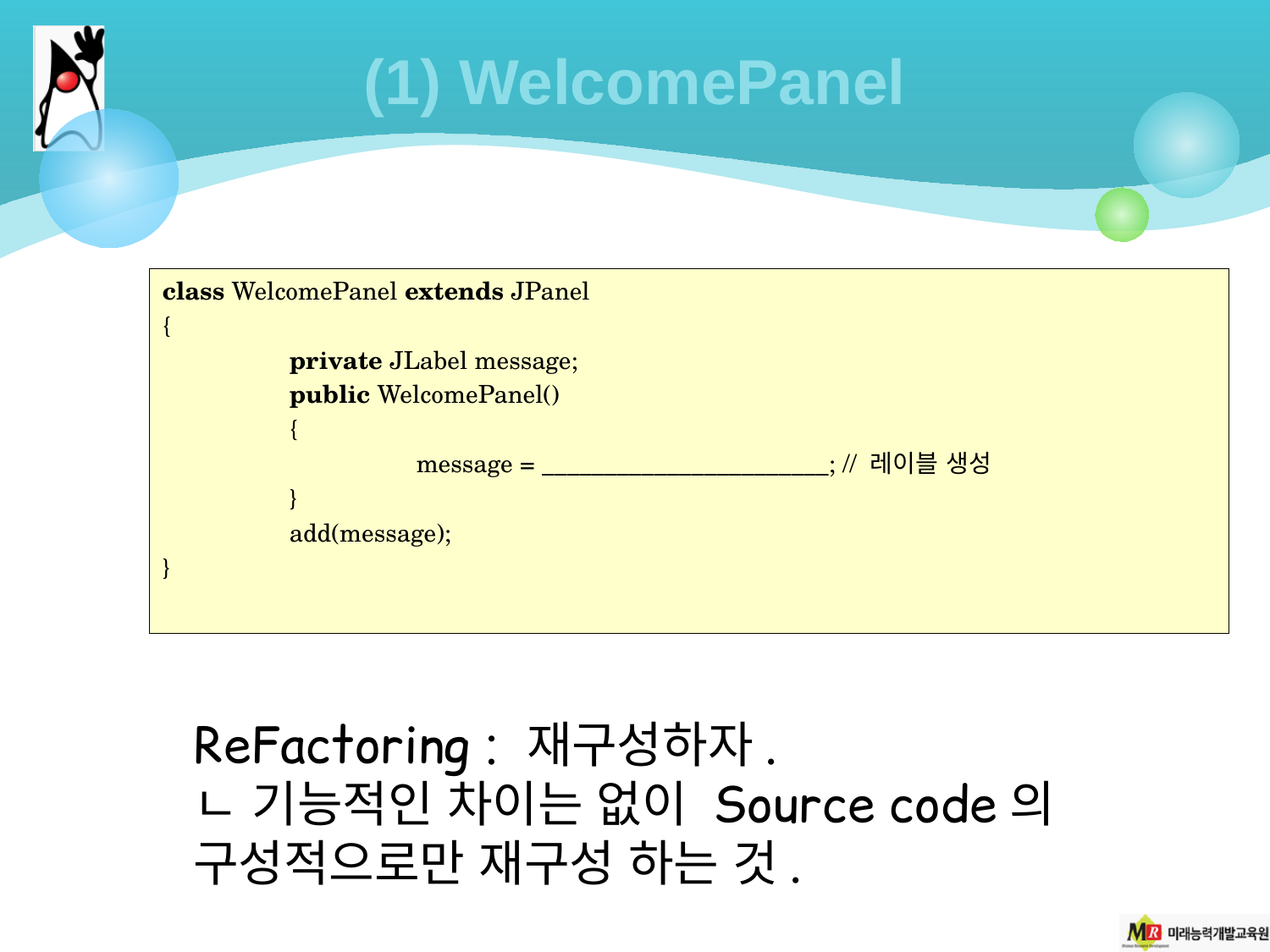

# (1) WelcomePanel
class WelcomePanel extends JPanel
{
	private JLabel message;
	public WelcomePanel()
	{
		message = _______________________; // 레이블 생성
	}
	add(message);
}
ReFactoring : 재구성하자.
ㄴ 기능적인 차이는 없이 Source code의
구성적으로만 재구성 하는 것.